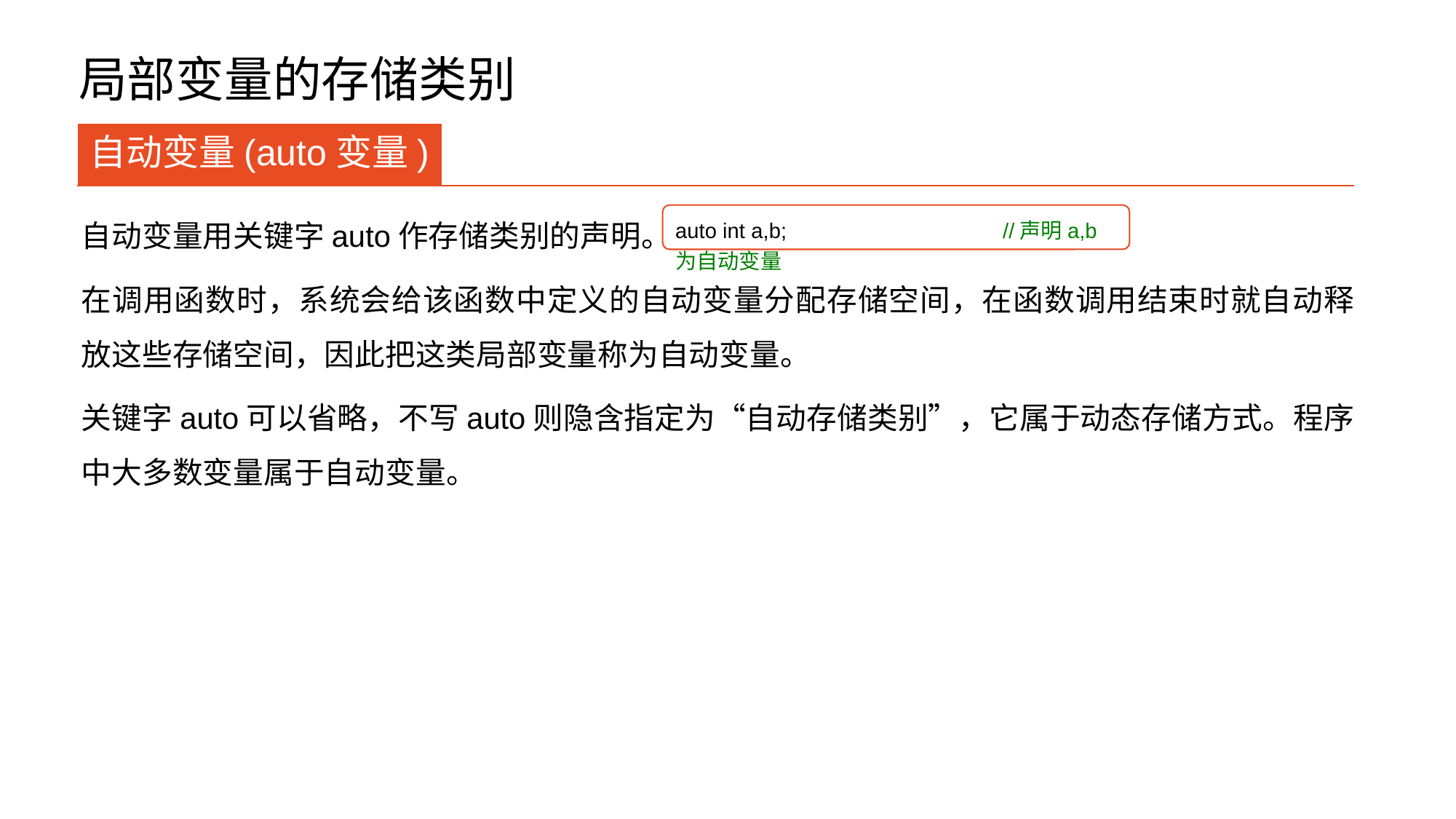

# 局部变量的存储类别
自动变量(auto变量)
自动变量用关键字auto作存储类别的声明。
在调用函数时，系统会给该函数中定义的自动变量分配存储空间，在函数调用结束时就自动释放这些存储空间，因此把这类局部变量称为自动变量。
关键字auto可以省略，不写auto则隐含指定为“自动存储类别”，它属于动态存储方式。程序中大多数变量属于自动变量。
auto int a,b;		//声明a,b为自动变量